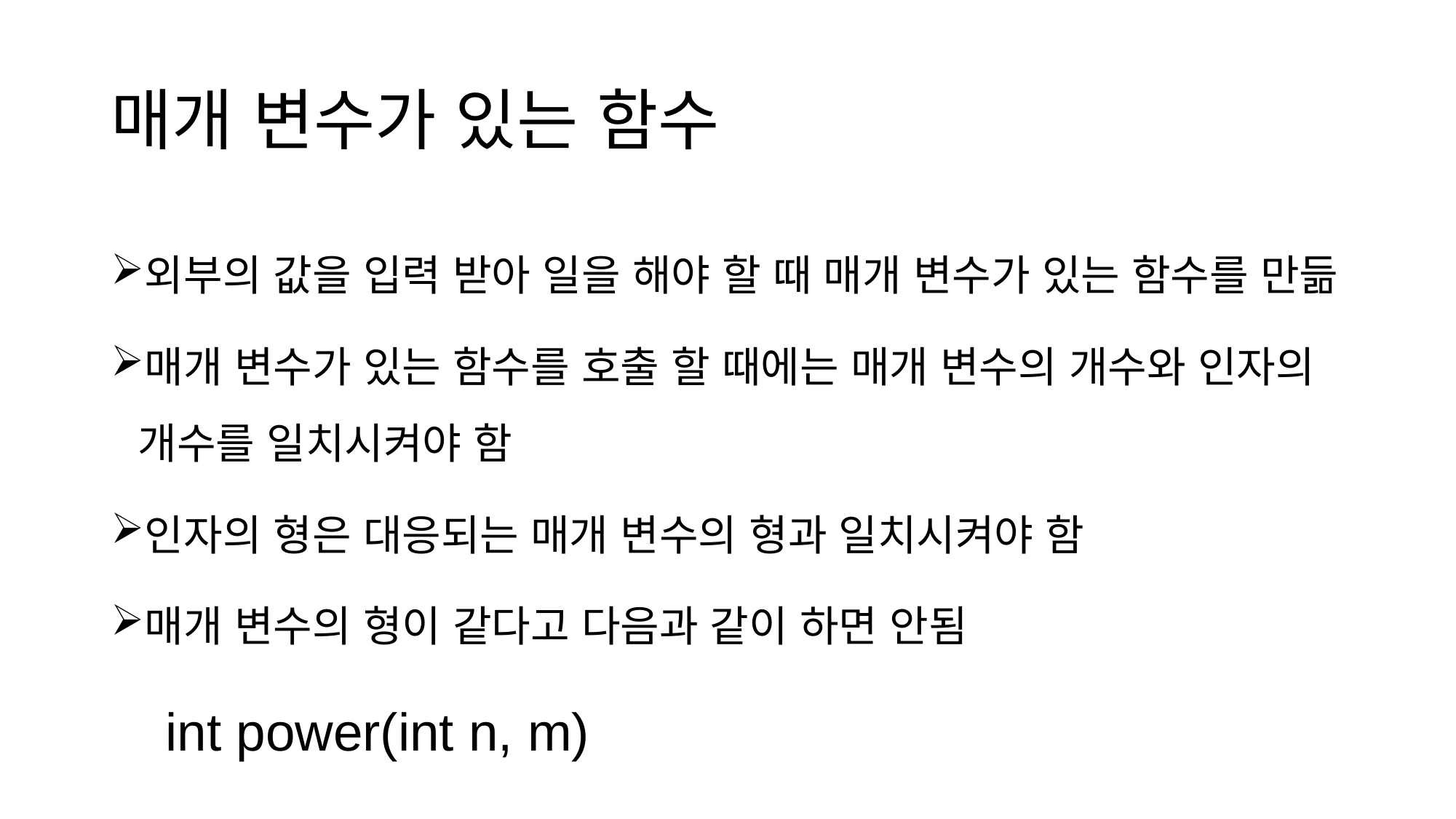

# 매개 변수가 있는 함수
외부의 값을 입력 받아 일을 해야 할 때 매개 변수가 있는 함수를 만듦
매개 변수가 있는 함수를 호출 할 때에는 매개 변수의 개수와 인자의 개수를 일치시켜야 함
인자의 형은 대응되는 매개 변수의 형과 일치시켜야 함
매개 변수의 형이 같다고 다음과 같이 하면 안됨

int power(int n, m)